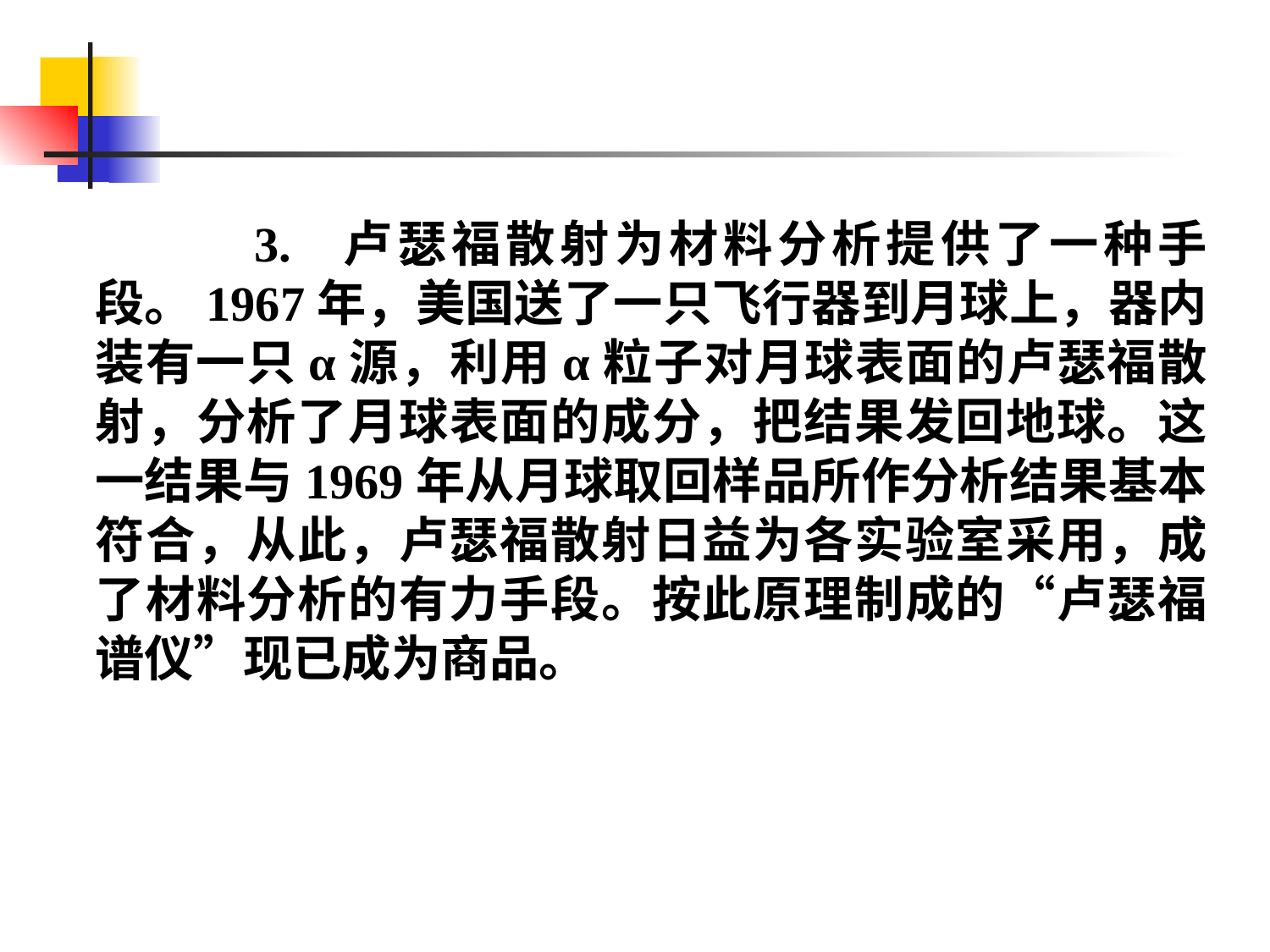

3.  卢瑟福散射为材料分析提供了一种手段。1967年，美国送了一只飞行器到月球上，器内装有一只α源，利用α粒子对月球表面的卢瑟福散射，分析了月球表面的成分，把结果发回地球。这一结果与1969年从月球取回样品所作分析结果基本符合，从此，卢瑟福散射日益为各实验室采用，成了材料分析的有力手段。按此原理制成的“卢瑟福谱仪”现已成为商品。